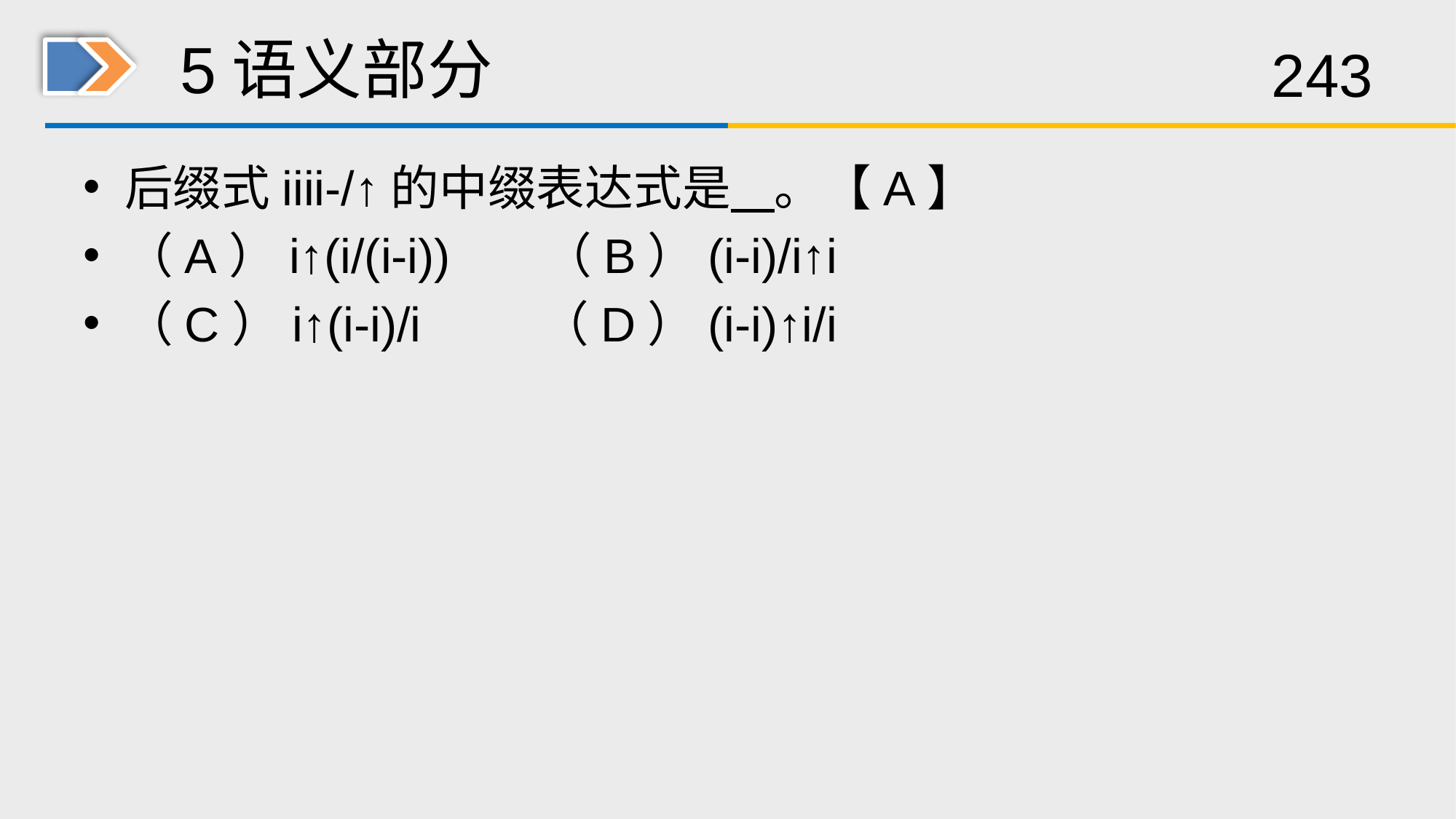

# 5语义部分
243
后缀式iiii-/↑的中缀表达式是    。【A】
（A）i↑(i/(i-i))      （B）(i-i)/i↑i
（C）i↑(i-i)/i        （D）(i-i)↑i/i